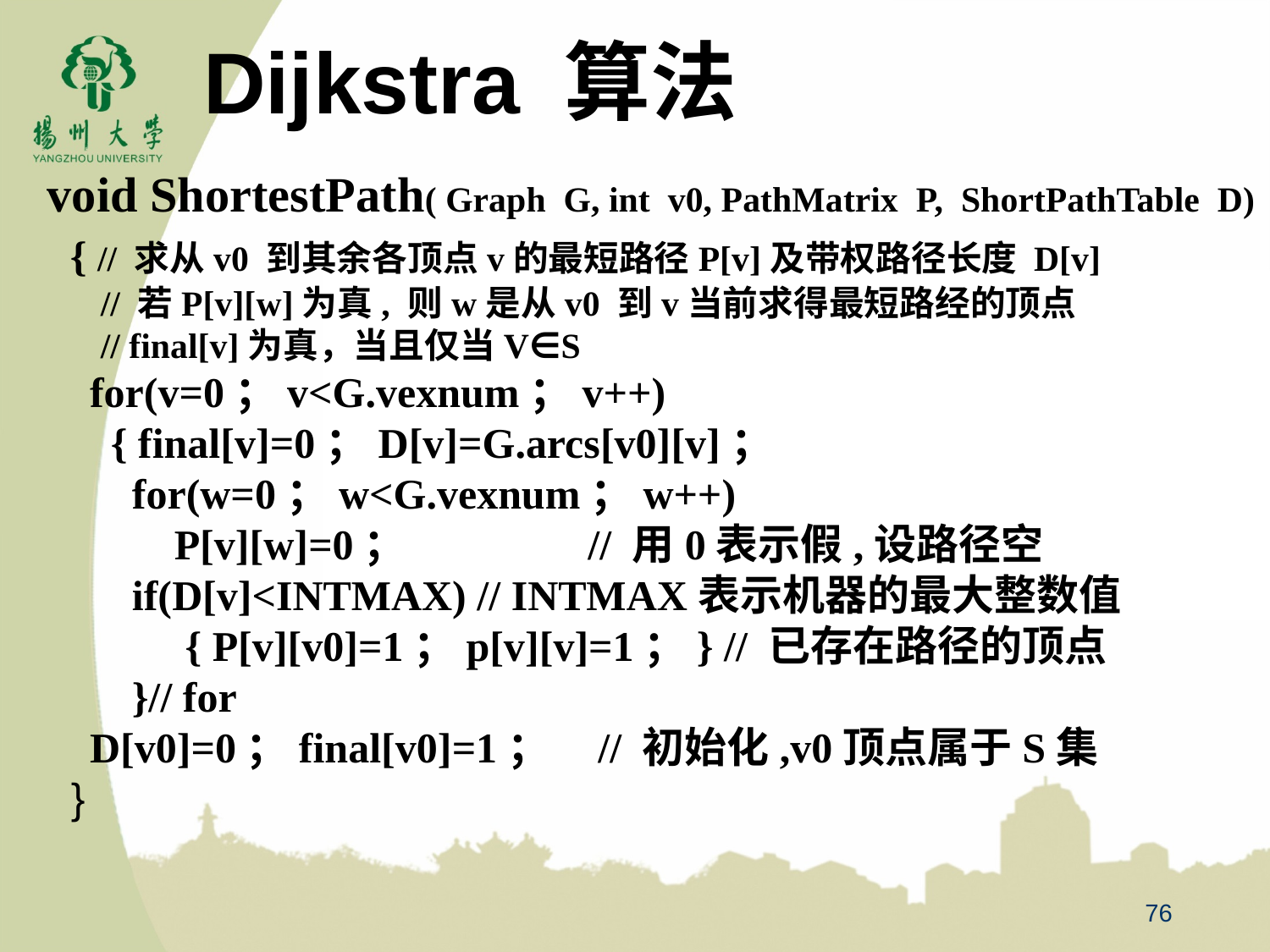

# Dijkstra 算法
void ShortestPath( Graph  G, int  v0, PathMatrix  P,  ShortPathTable  D)
  { // 求从v0 到其余各顶点v的最短路径P[v]及带权路径长度 D[v]
      // 若P[v][w]为真, 则w是从v0 到v当前求得最短路经的顶点
      // final[v]为真，当且仅当V∈S
    for(v=0；v<G.vexnum；v++)
      { final[v]=0；D[v]=G.arcs[v0][v]；
        for(w=0；w<G.vexnum；w++)
            P[v][w]=0；                  // 用0表示假,设路径空
        if(D[v]<INTMAX) // INTMAX表示机器的最大整数值
             { P[v][v0]=1；p[v][v]=1；} // 已存在路径的顶点
        }// for
    D[v0]=0；final[v0]=1；    // 初始化,v0顶点属于S集
  }
76